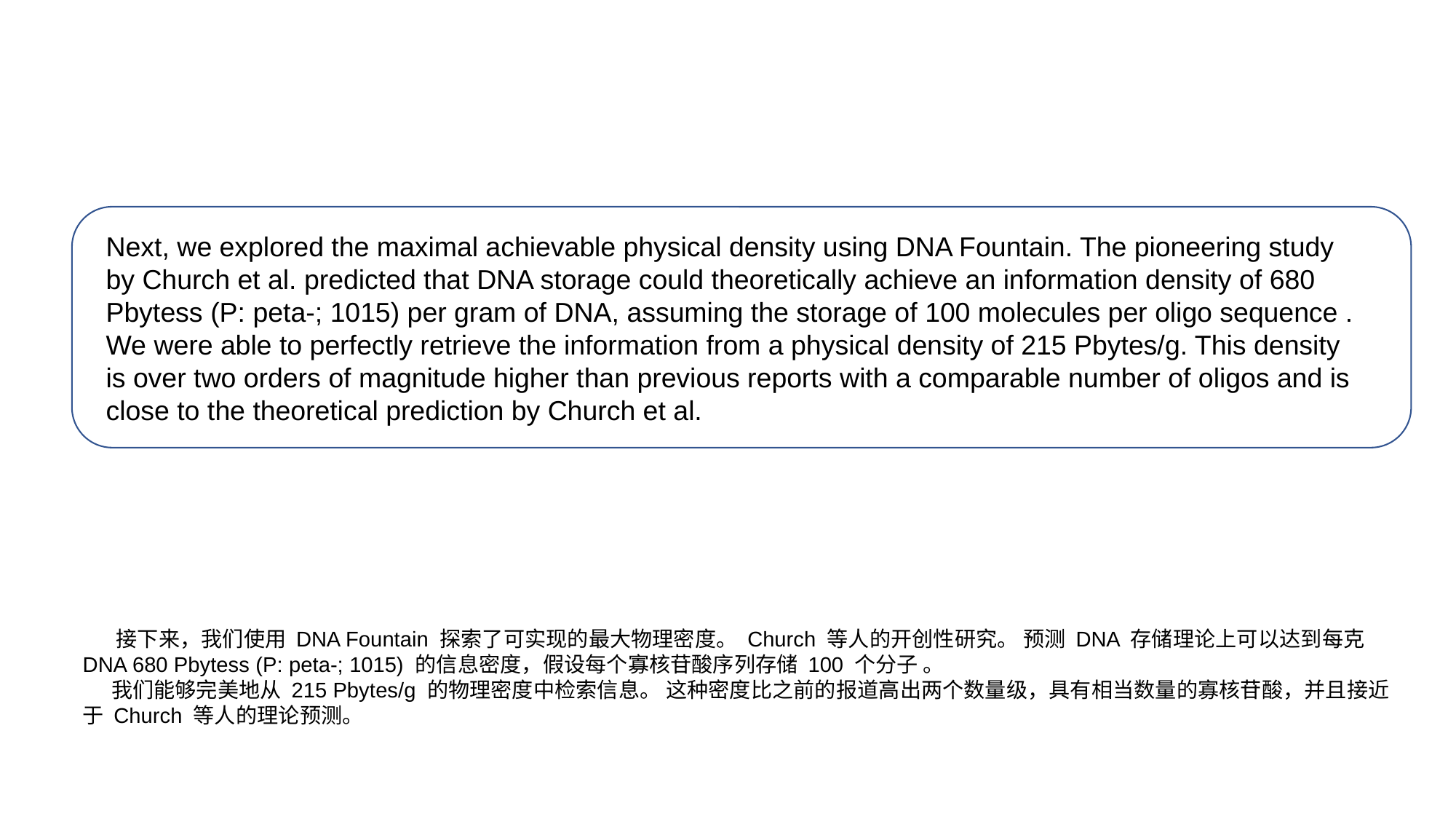

Next, we explored the maximal achievable physical density using DNA Fountain. The pioneering study by Church et al. predicted that DNA storage could theoretically achieve an information density of 680 Pbytess (P: peta-; 1015) per gram of DNA, assuming the storage of 100 molecules per oligo sequence .
We were able to perfectly retrieve the information from a physical density of 215 Pbytes/g. This density is over two orders of magnitude higher than previous reports with a comparable number of oligos and is close to the theoretical prediction by Church et al.
      接下来，我们使用 DNA Fountain 探索了可实现的最大物理密度。 Church 等人的开创性研究。 预测 DNA 存储理论上可以达到每克 DNA 680 Pbytess (P: peta-; 1015) 的信息密度，假设每个寡核苷酸序列存储 100 个分子 。
     我们能够完美地从 215 Pbytes/g 的物理密度中检索信息。 这种密度比之前的报道高出两个数量级，具有相当数量的寡核苷酸，并且接近于 Church 等人的理论预测。